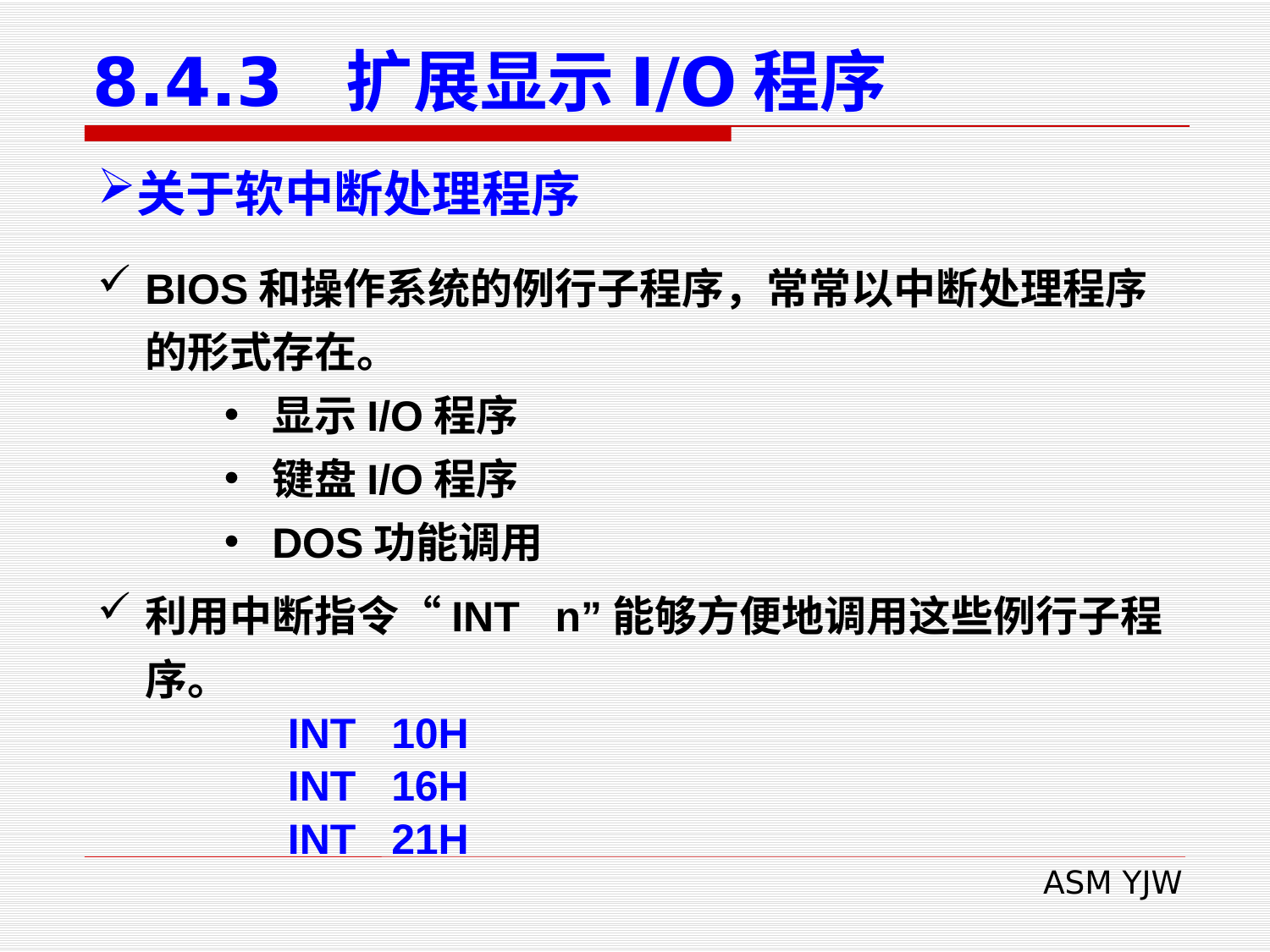

# 8.4.3  扩展显示I/O程序
关于软中断处理程序
BIOS和操作系统的例行子程序，常常以中断处理程序的形式存在。
显示I/O程序
键盘I/O程序
DOS功能调用
利用中断指令“INT   n”能够方便地调用这些例行子程序。
INT   10H
INT   16H
INT   21H